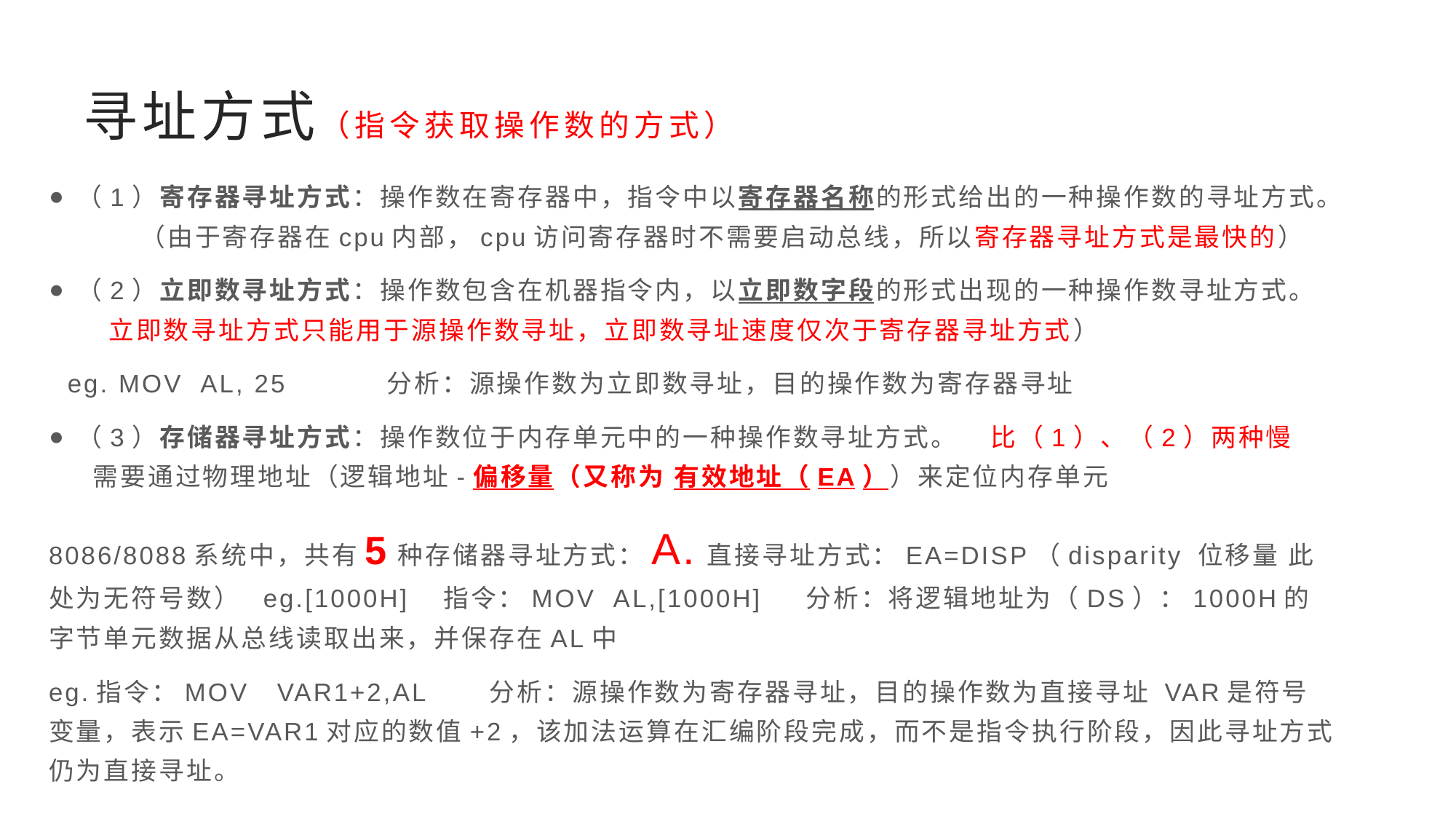

# 寻址方式（指令获取操作数的方式）
（1）寄存器寻址方式：操作数在寄存器中，指令中以寄存器名称的形式给出的一种操作数的寻址方式。        （由于寄存器在cpu内部，cpu访问寄存器时不需要启动总线，所以寄存器寻址方式是最快的）
（2）立即数寻址方式：操作数包含在机器指令内，以立即数字段的形式出现的一种操作数寻址方式。       立即数寻址方式只能用于源操作数寻址，立即数寻址速度仅次于寄存器寻址方式）
  eg. MOV  AL, 25          分析：源操作数为立即数寻址，目的操作数为寄存器寻址
（3）存储器寻址方式：操作数位于内存单元中的一种操作数寻址方式。    比（1）、（2）两种慢        需要通过物理地址（逻辑地址-偏移量（又称为 有效地址（EA））来定位内存单元
8086/8088系统中，共有5种存储器寻址方式：A.直接寻址方式：EA=DISP（disparity 位移量 此处为无符号数）  eg.[1000H]   指令：MOV  AL,[1000H]    分析：将逻辑地址为（DS）：1000H的字节单元数据从总线读取出来，并保存在AL中
eg.指令：MOV   VAR1+2,AL      分析：源操作数为寄存器寻址，目的操作数为直接寻址 VAR是符号变量，表示EA=VAR1对应的数值+2，该加法运算在汇编阶段完成，而不是指令执行阶段，因此寻址方式仍为直接寻址。